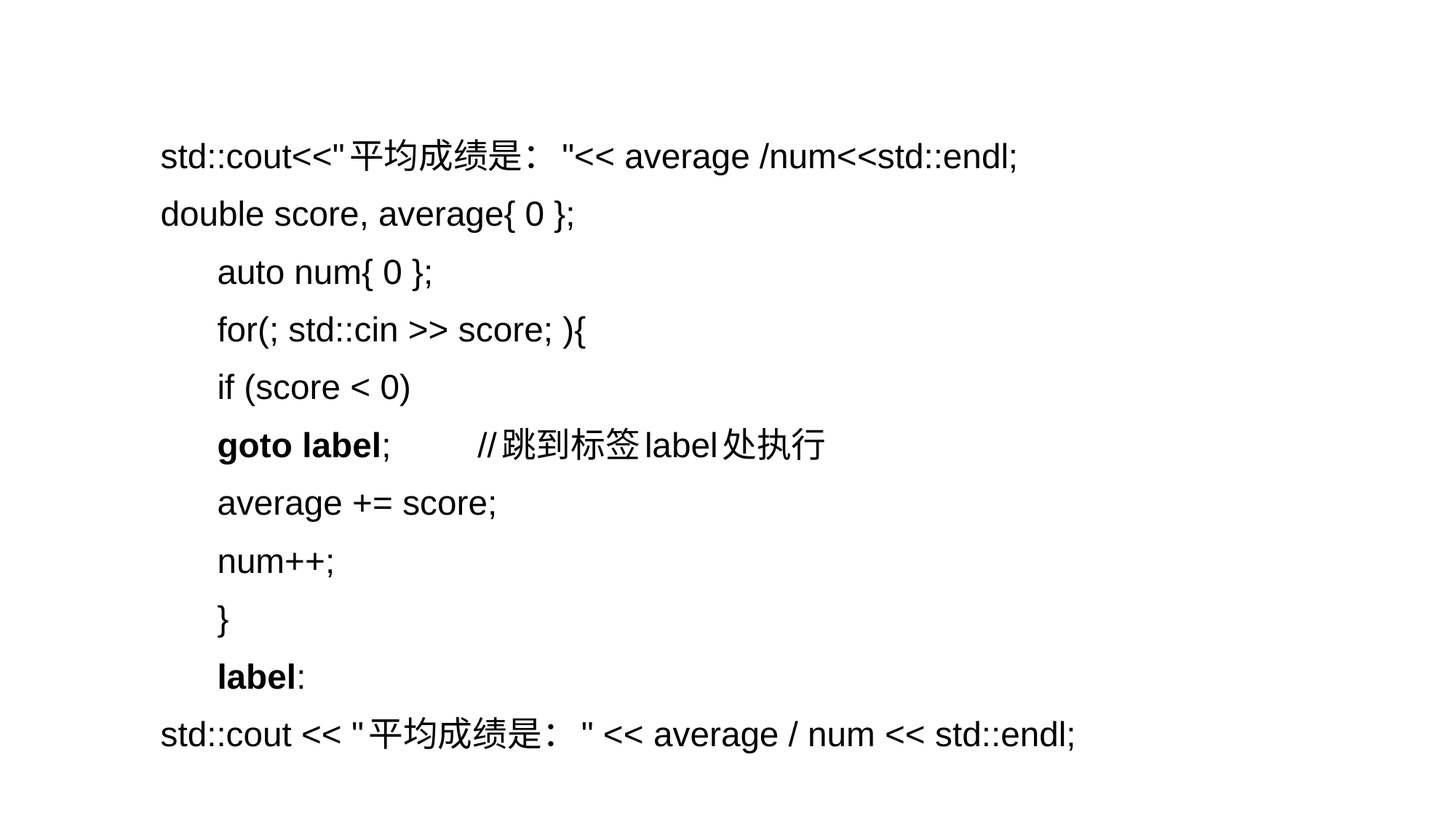

std::cout<<"平均成绩是："<< average /num<<std::endl;
double score, average{ 0 };
	auto num{ 0 };
	for(; std::cin >> score; ){
		if (score < 0)
			goto label;         //跳到标签label处执行
		average += score;
		num++;
	}
	label:
std::cout << "平均成绩是：" << average / num << std::endl;